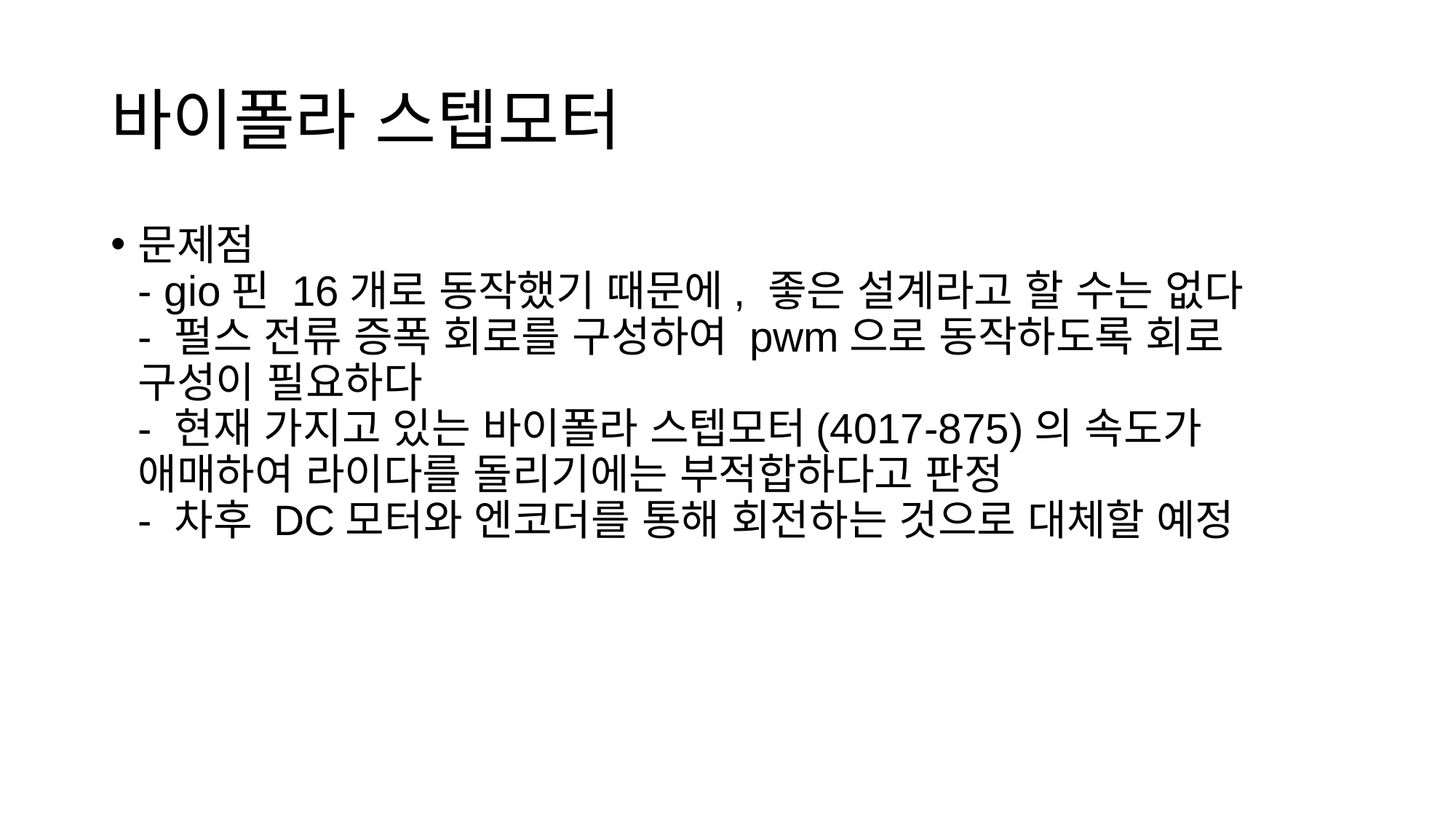

# 바이폴라 스텝모터
문제점
- gio핀 16개로 동작했기 때문에, 좋은 설계라고 할 수는 없다
- 펄스 전류 증폭 회로를 구성하여 pwm으로 동작하도록 회로 구성이 필요하다
- 현재 가지고 있는 바이폴라 스텝모터(4017-875)의 속도가 애매하여 라이다를 돌리기에는 부적합하다고 판정
- 차후 DC모터와 엔코더를 통해 회전하는 것으로 대체할 예정